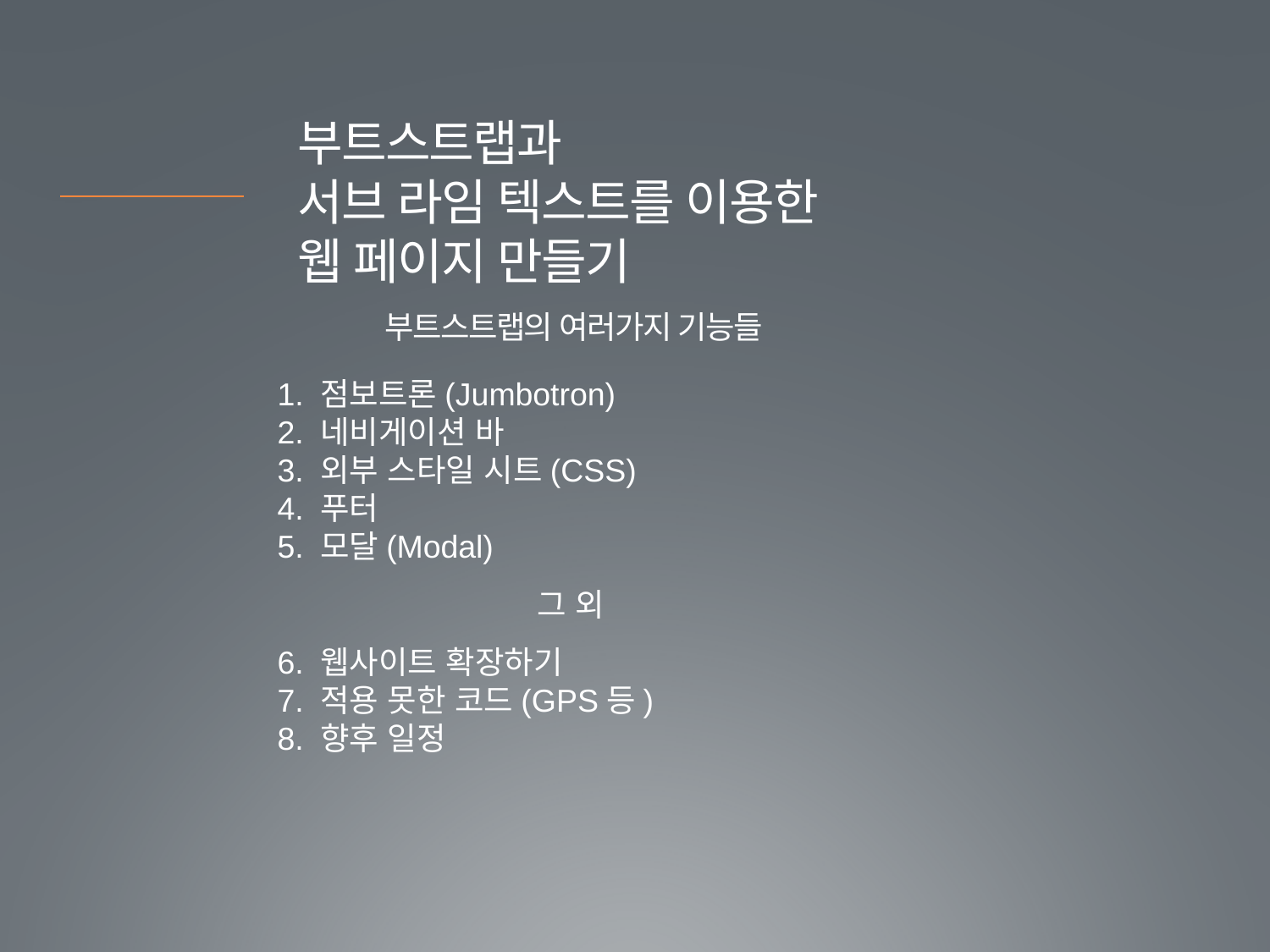

부트스트랩과
서브 라임 텍스트를 이용한
웹 페이지 만들기
      부트스트랩의 여러가지 기능들
1. 점보트론(Jumbotron)
2. 네비게이션 바
3. 외부 스타일 시트(CSS)
4. 푸터
5. 모달(Modal)

그 외
6. 웹사이트 확장하기
7. 적용 못한 코드(GPS등)
8. 향후 일정